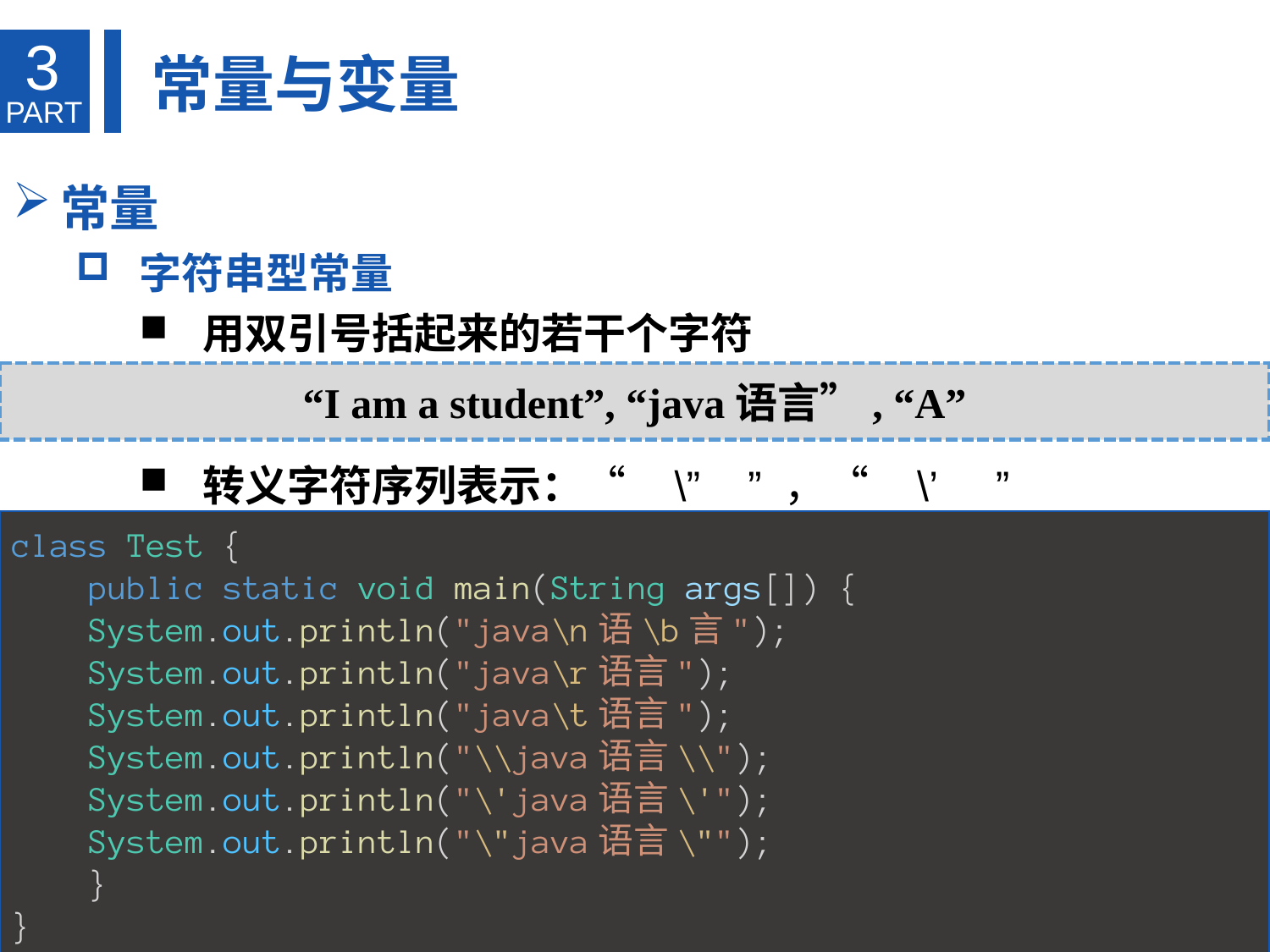

3
常量与变量
PART
常量
字符串型常量
用双引号括起来的若干个字符

转义字符序列表示：“    \”    ” ，“    \’     ”
“I am a student”, “java语言”, “A”
class Test {
    public static void main(String args[]) {
    System.out.println("java\n语\b言");
    System.out.println("java\r语言");
    System.out.println("java\t语言");
    System.out.println("\\java语言\\");
    System.out.println("\'java语言\'");
    System.out.println("\"java语言\"");
    }
}